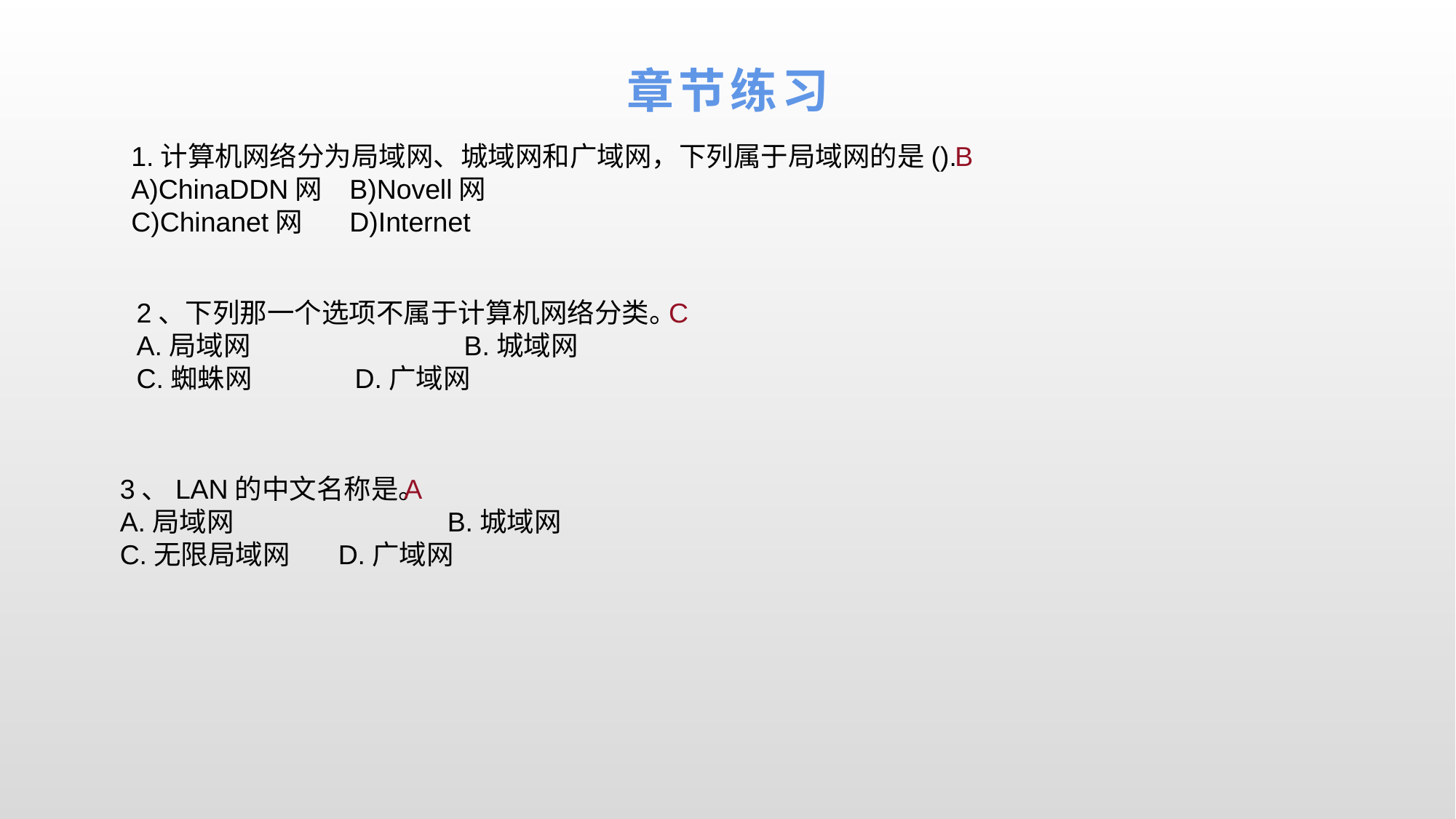

# 章节练习
1.计算机网络分为局域网、城域网和广域网，下列属于局域网的是().
A)ChinaDDN网 	B)Novell网
C)Chinanet网 	D)Internet
B
2、下列那一个选项不属于计算机网络分类。
A.局域网		B.城域网
C.蜘蛛网	D.广域网
C
3、LAN的中文名称是。
A.局域网		B.城域网
C.无限局域网	D.广域网
A